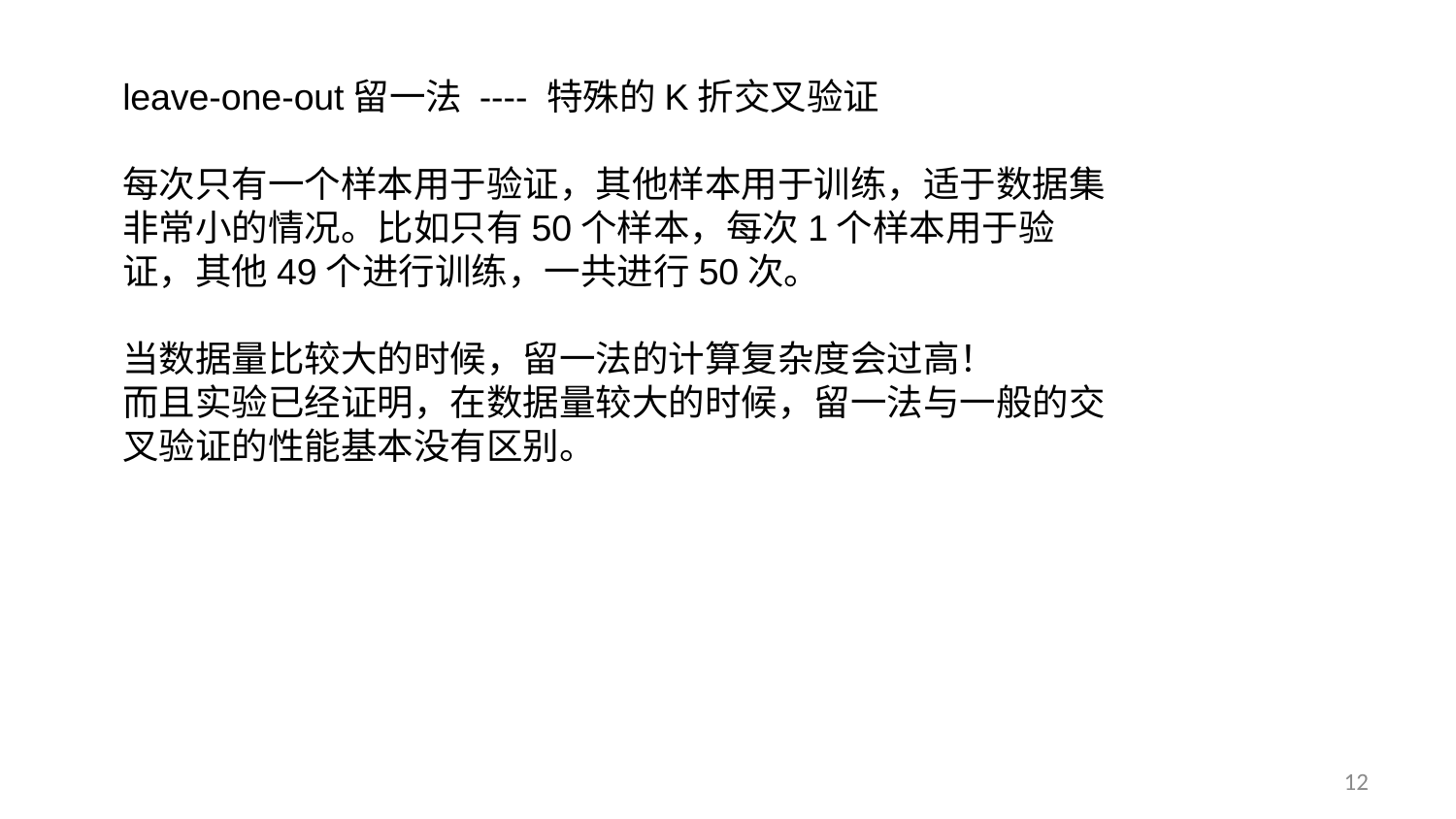

leave-one-out留一法 ---- 特殊的K折交叉验证

每次只有一个样本用于验证，其他样本用于训练，适于数据集非常小的情况。比如只有50个样本，每次1个样本用于验证，其他49个进行训练，一共进行50次。

当数据量比较大的时候，留一法的计算复杂度会过高！
而且实验已经证明，在数据量较大的时候，留一法与一般的交叉验证的性能基本没有区别。

12